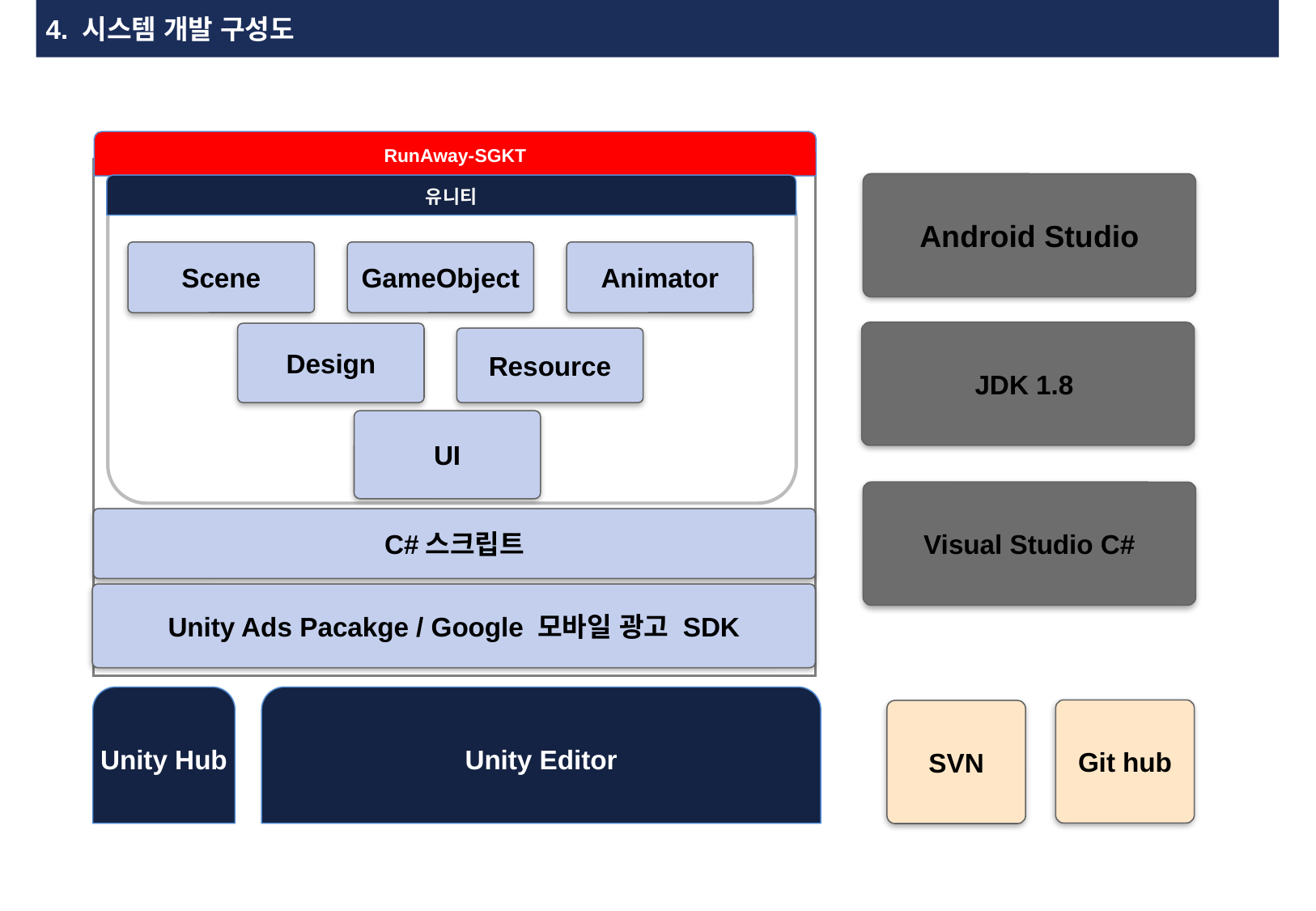

# 4. 시스템 개발 구성도
RunAway-SGKT

Android Studio
유니티

Scene
GameObject
Animator
JDK 1.8
Design
Resource
UI
Visual Studio C#
C#스크립트
Unity Ads Pacakge / Google 모바일 광고 SDK
Unity Hub
Unity Editor
Git hub
SVN